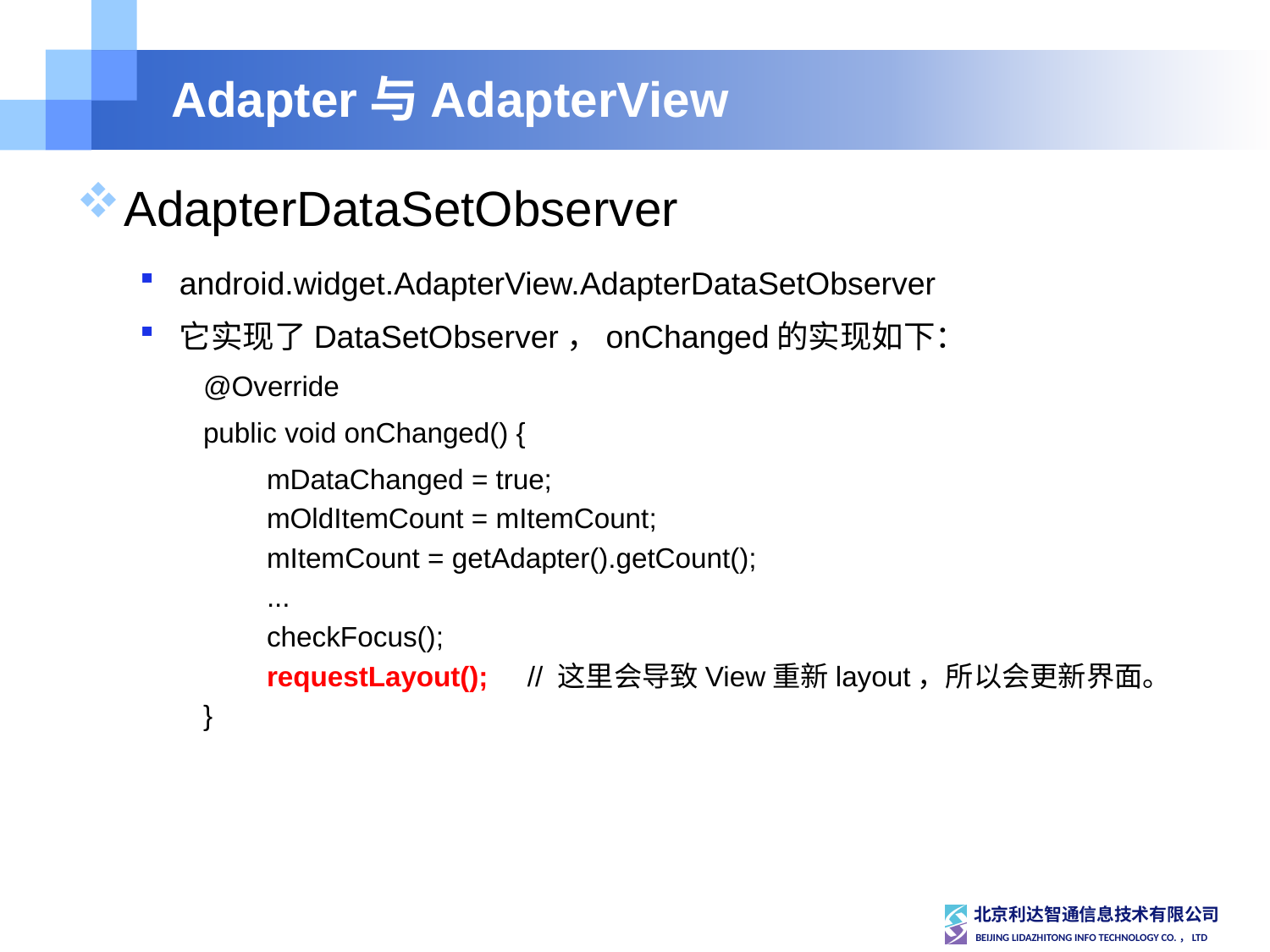

# Adapter与AdapterView
AdapterDataSetObserver
android.widget.AdapterView.AdapterDataSetObserver
它实现了DataSetObserver，onChanged的实现如下：
@Override
public void onChanged() {
mDataChanged = true;
mOldItemCount = mItemCount;
mItemCount = getAdapter().getCount();
...
checkFocus();
requestLayout();     // 这里会导致View重新layout，所以会更新界面。
}